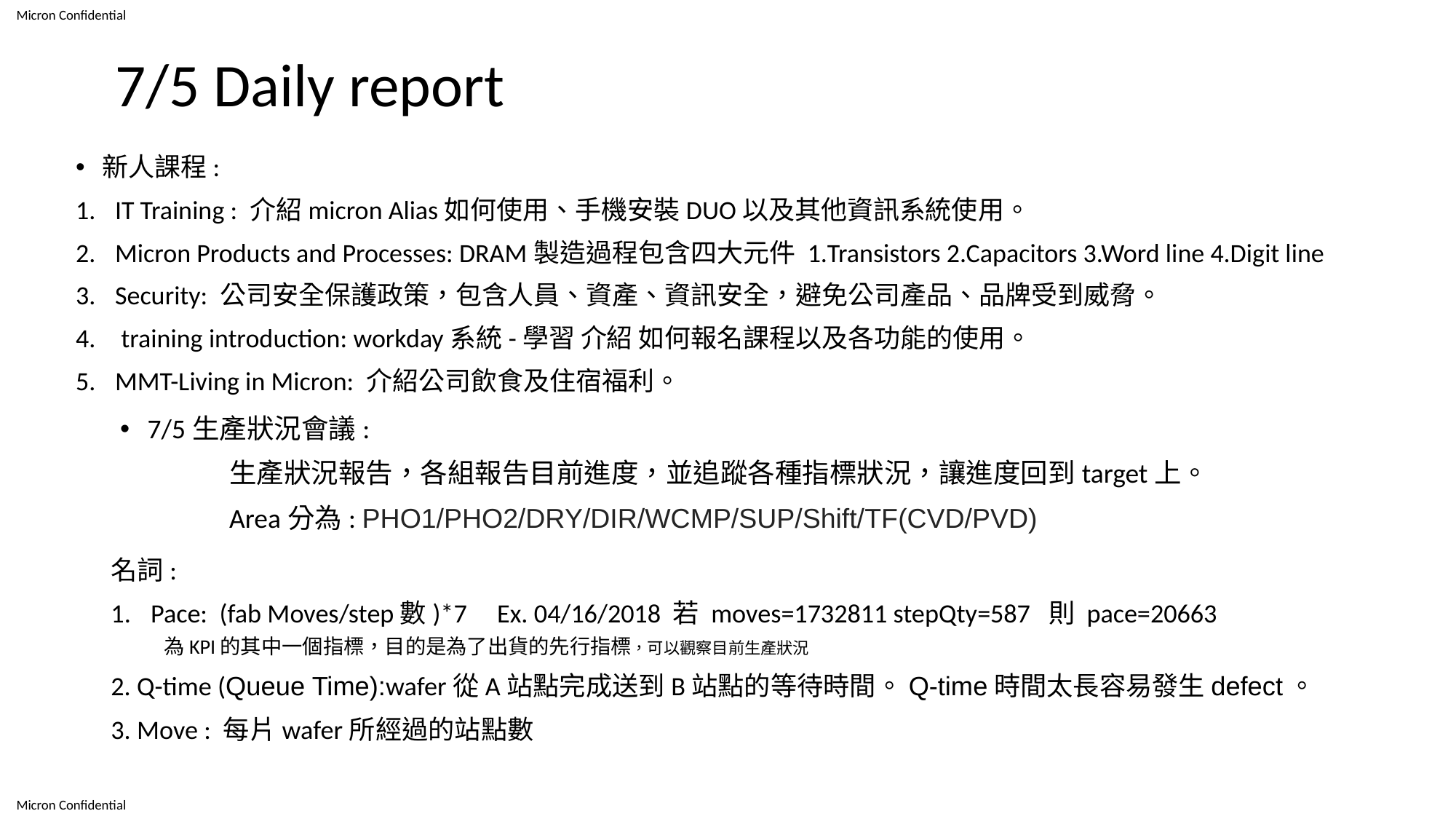

# 7/5 Daily report
新人課程:
IT Training : 介紹micron Alias如何使用、手機安裝DUO以及其他資訊系統使用。
Micron Products and Processes: DRAM製造過程包含四大元件 1.Transistors 2.Capacitors 3.Word line 4.Digit line
Security: 公司安全保護政策，包含人員、資產、資訊安全，避免公司產品、品牌受到威脅。
 training introduction: workday系統-學習 介紹 如何報名課程以及各功能的使用。
MMT-Living in Micron: 介紹公司飲食及住宿福利。
7/5生產狀況會議:
	生產狀況報告，各組報告目前進度，並追蹤各種指標狀況，讓進度回到target上。
	Area分為: PHO1/PHO2/DRY/DIR/WCMP/SUP/Shift/TF(CVD/PVD)
名詞:
Pace:  (fab Moves/step數)*7     Ex. 04/16/2018 若 moves=1732811 stepQty=587  則 pace=20663
為KPI的其中一個指標，目的是為了出貨的先行指標，可以觀察目前生產狀況
2. Q-time (Queue Time):wafer從A站點完成送到B站點的等待時間。Q-time時間太長容易發生defect。
3. Move : 每片wafer所經過的站點數